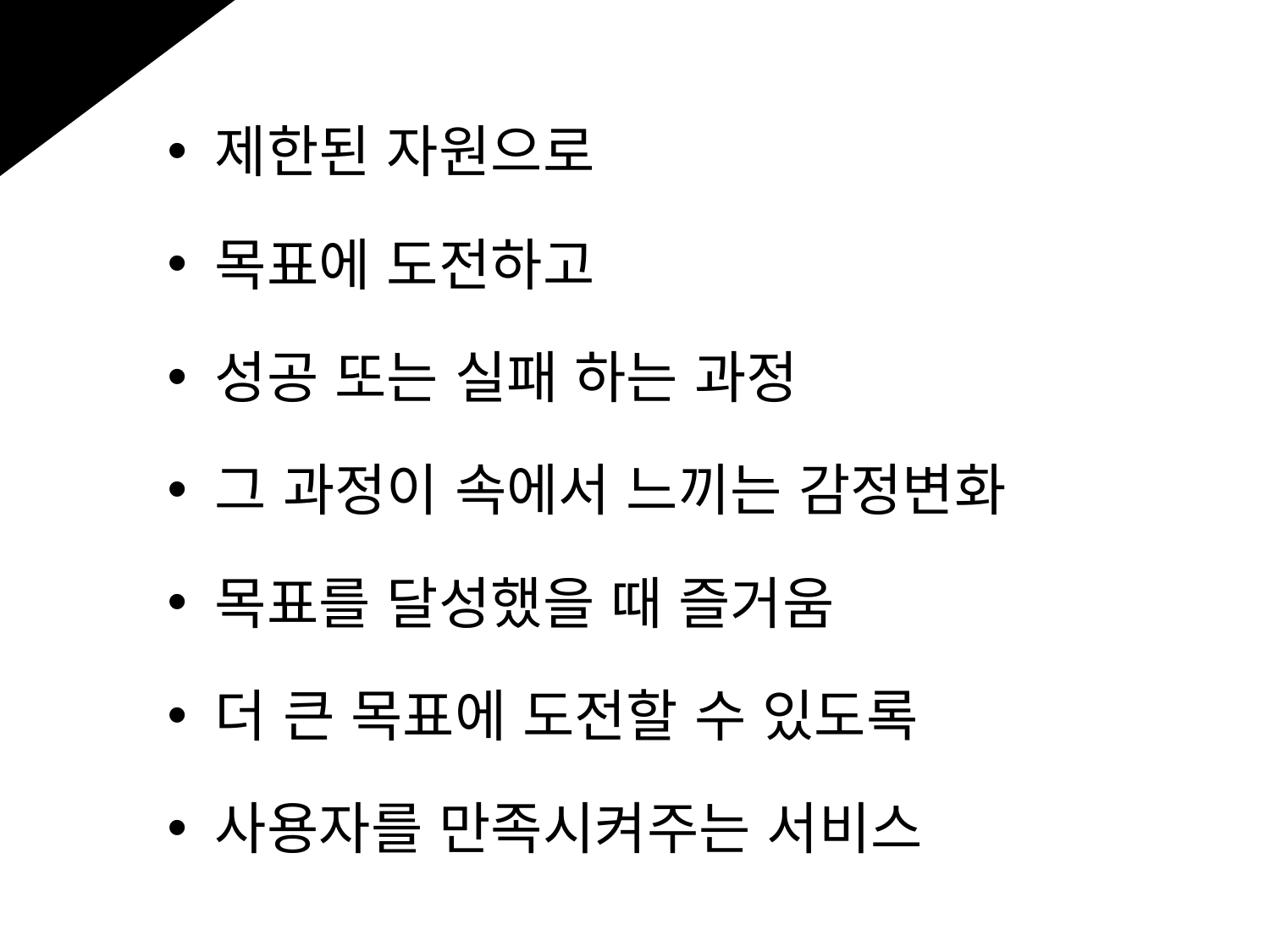

제한된 자원으로
목표에 도전하고
성공 또는 실패 하는 과정
그 과정이 속에서 느끼는 감정변화
목표를 달성했을 때 즐거움
더 큰 목표에 도전할 수 있도록
사용자를 만족시켜주는 서비스